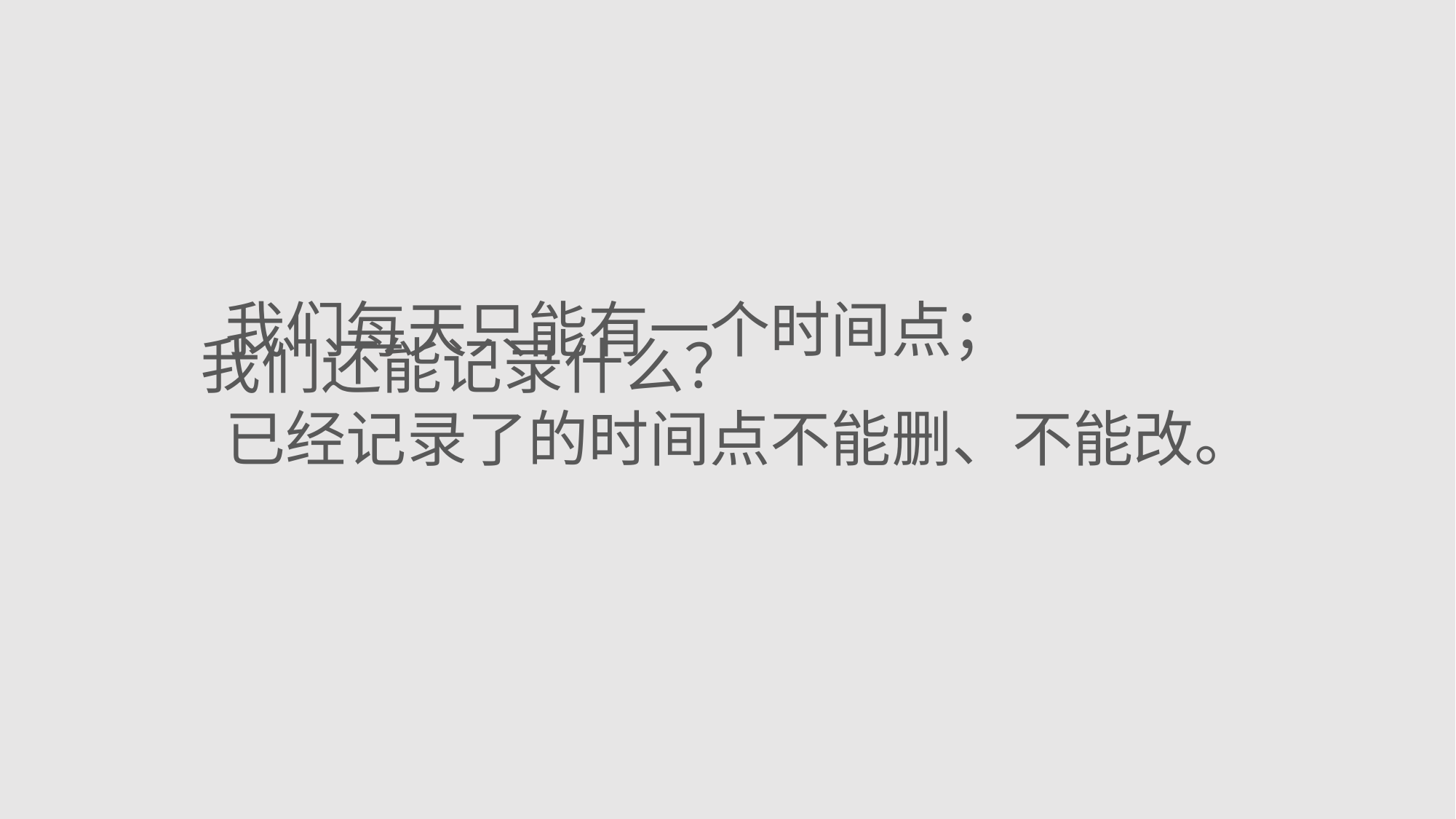

我们每天只能有一个时间点；
已经记录了的时间点不能删、不能改。
我们还能记录什么？